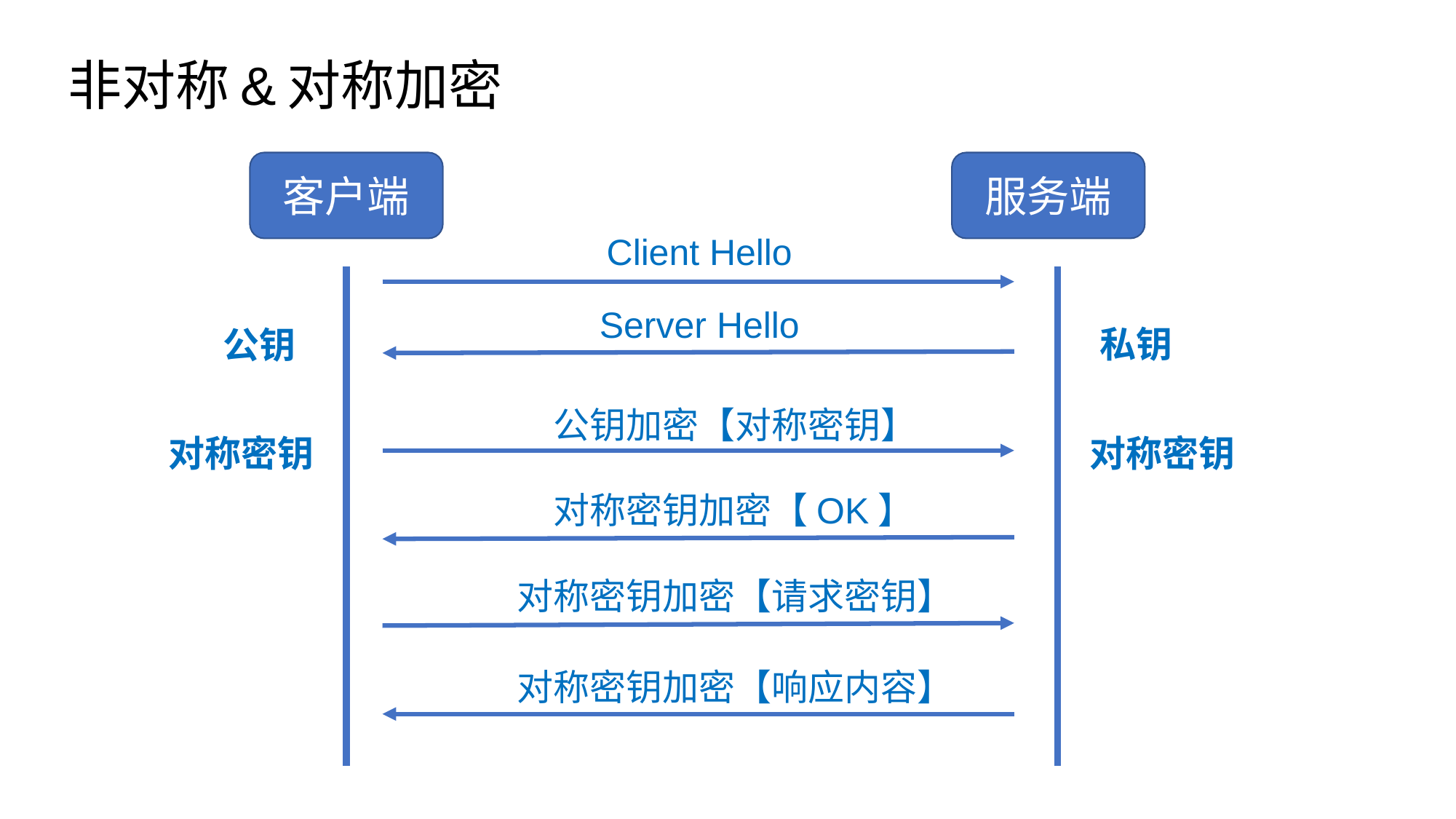

# 非对称&对称加密
客户端
服务端
Client Hello
Server Hello
私钥
公钥
公钥加密【对称密钥】
对称密钥
对称密钥
对称密钥加密【OK】
对称密钥加密【请求密钥】
对称密钥加密【响应内容】